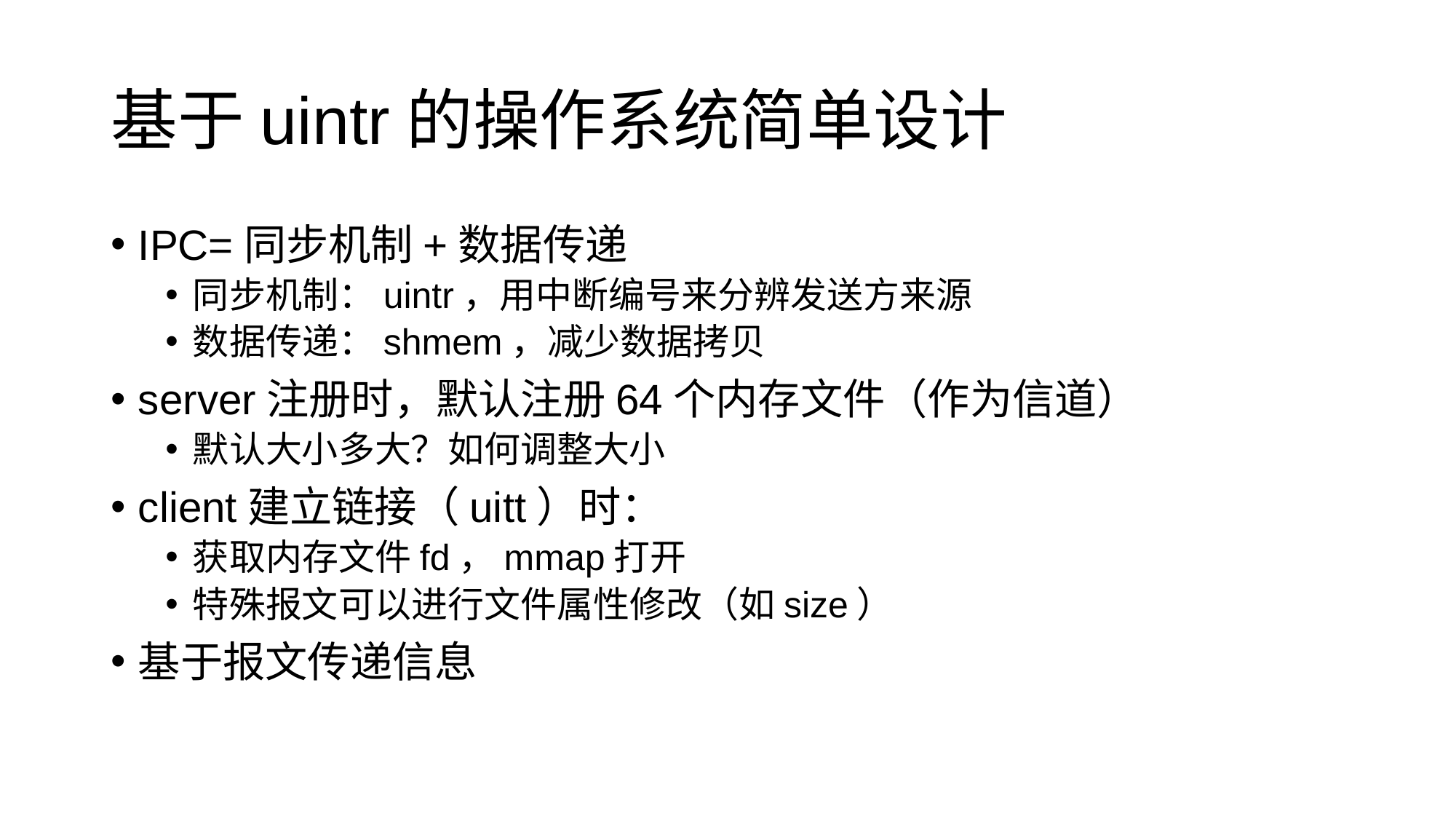

# 基于uintr的操作系统简单设计
IPC=同步机制+数据传递
同步机制：uintr，用中断编号来分辨发送方来源
数据传递：shmem，减少数据拷贝
server注册时，默认注册64个内存文件（作为信道）
默认大小多大？如何调整大小
client建立链接（uitt）时：
获取内存文件fd，mmap打开
特殊报文可以进行文件属性修改（如size）
基于报文传递信息